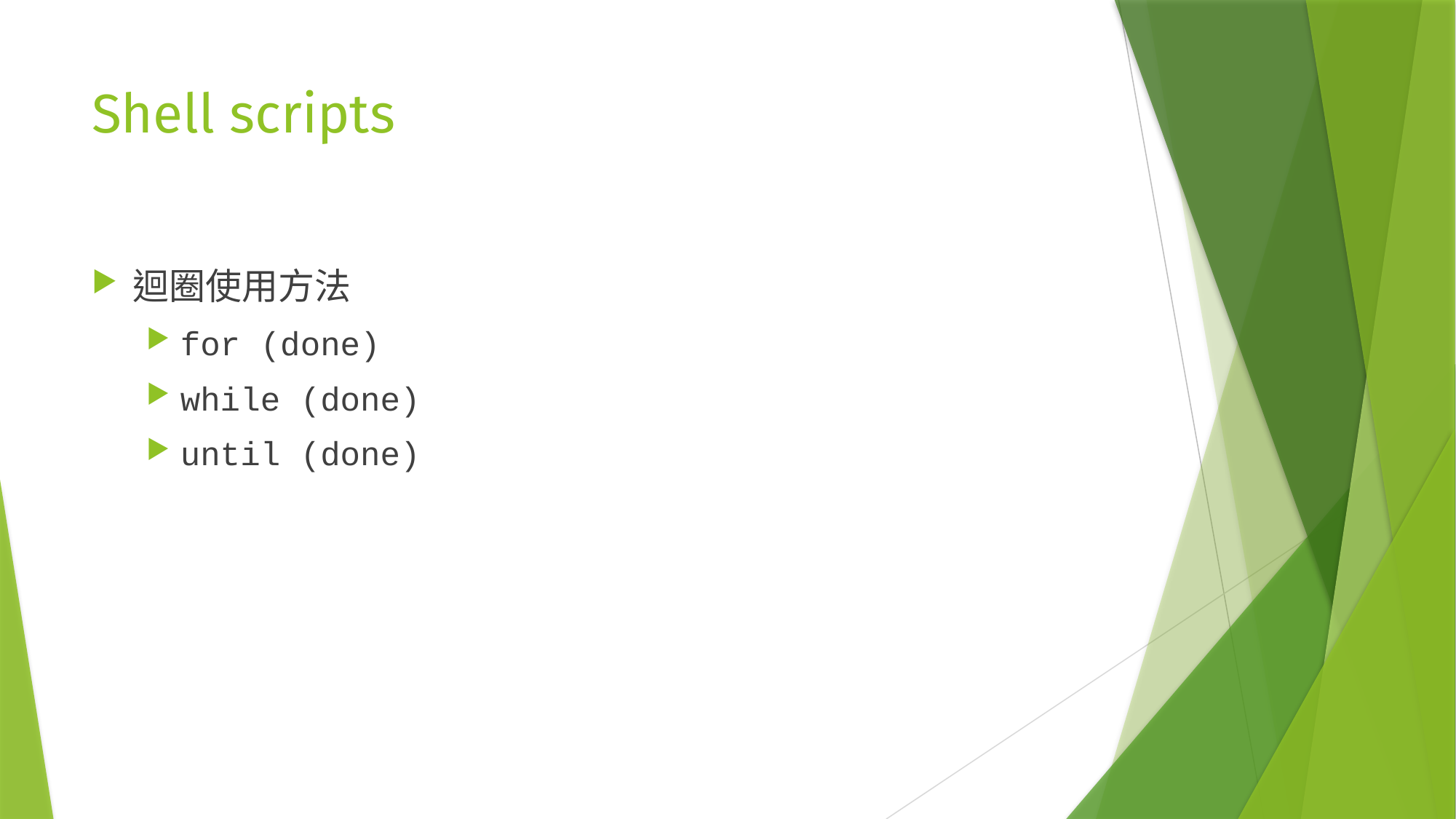

# Shell scripts
迴圈使用方法
for (done)
while (done)
until (done)